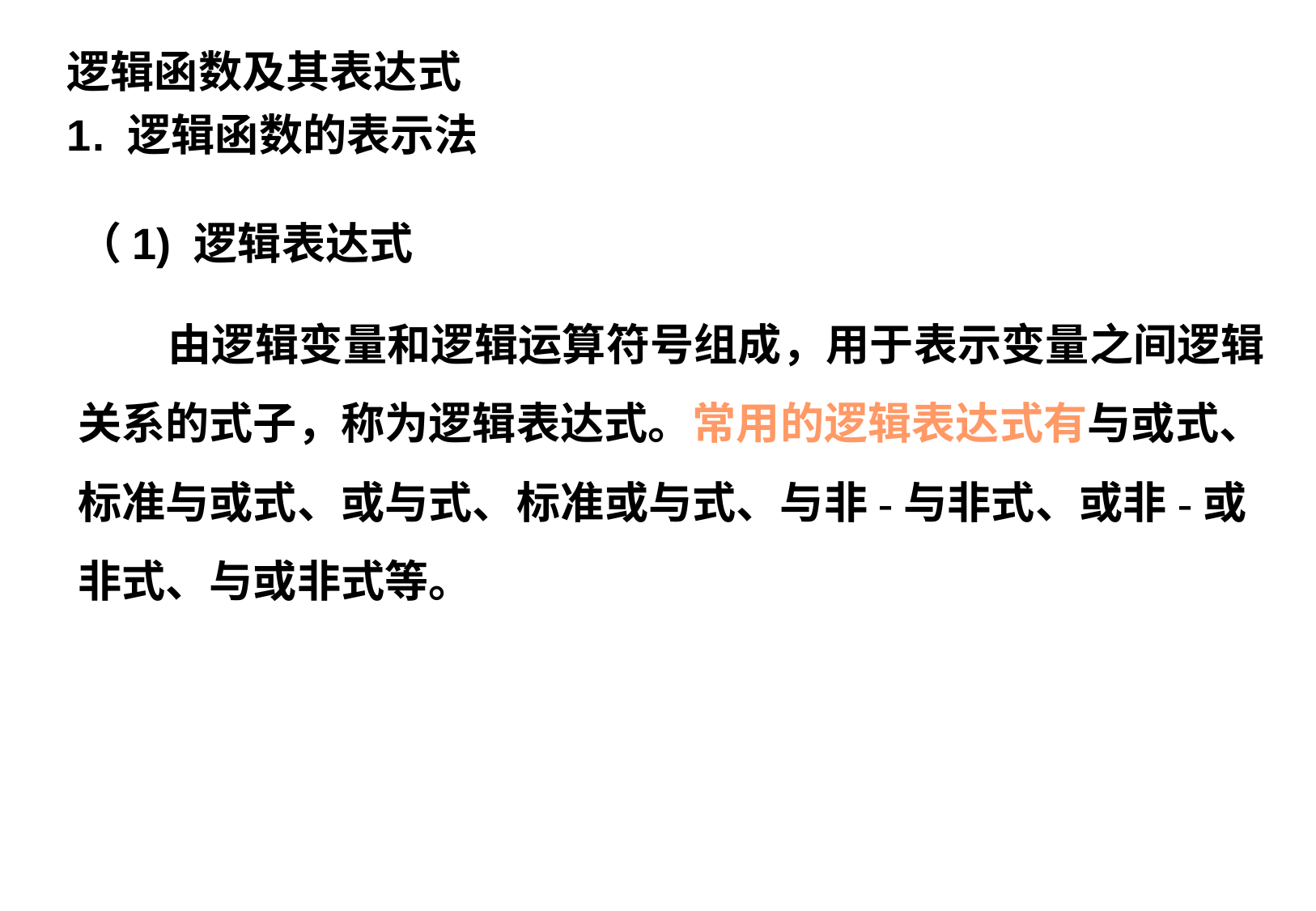

逻辑函数及其表达式
逻辑函数的表示法
（1) 逻辑表达式
        由逻辑变量和逻辑运算符号组成，用于表示变量之间逻辑关系的式子，称为逻辑表达式。常用的逻辑表达式有与或式、标准与或式、或与式、标准或与式、与非-与非式、或非-或非式、与或非式等。